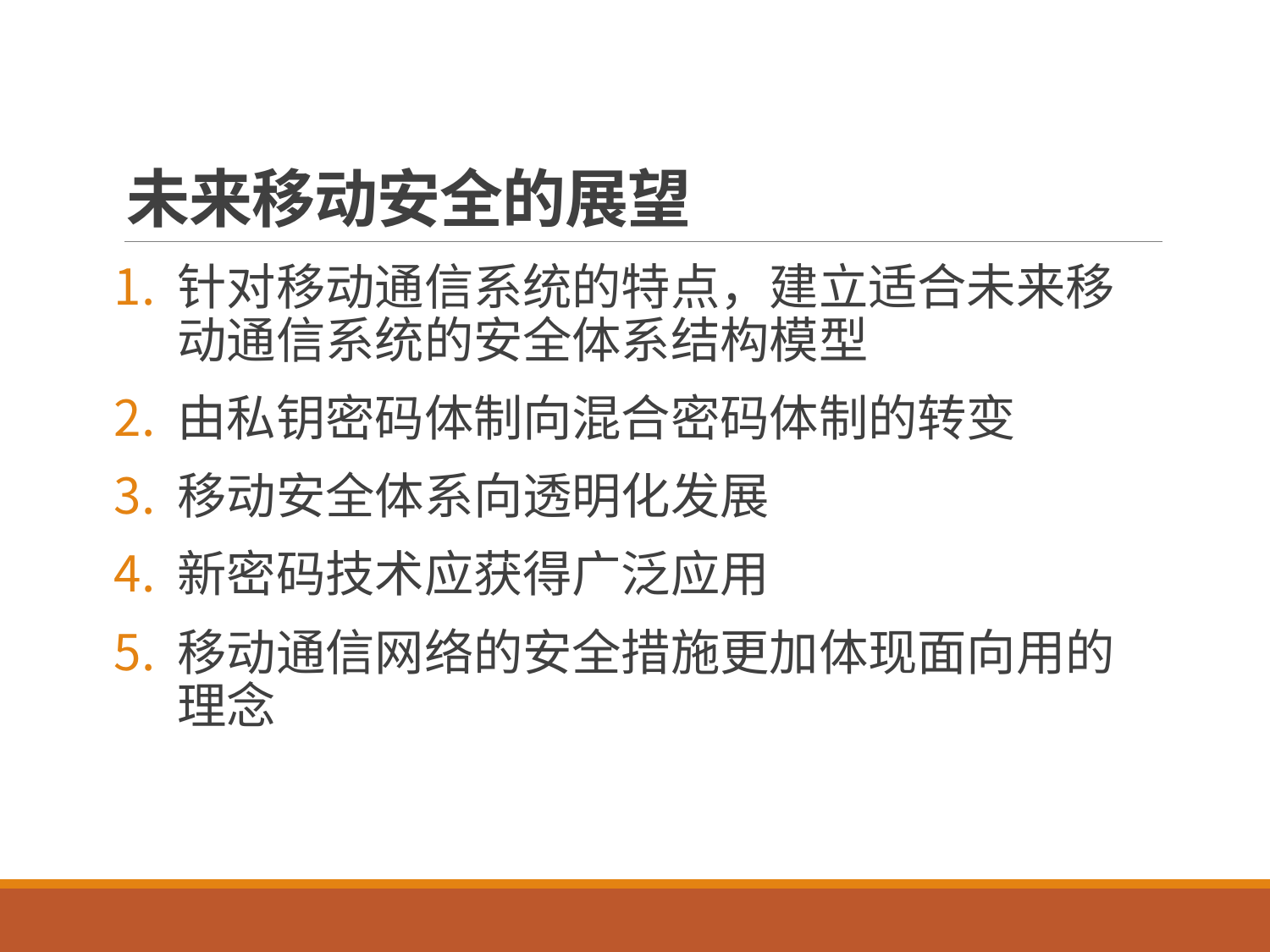

# 未来移动安全的展望
针对移动通信系统的特点，建立适合未来移动通信系统的安全体系结构模型
由私钥密码体制向混合密码体制的转变
移动安全体系向透明化发展
新密码技术应获得广泛应用
移动通信网络的安全措施更加体现面向用的理念